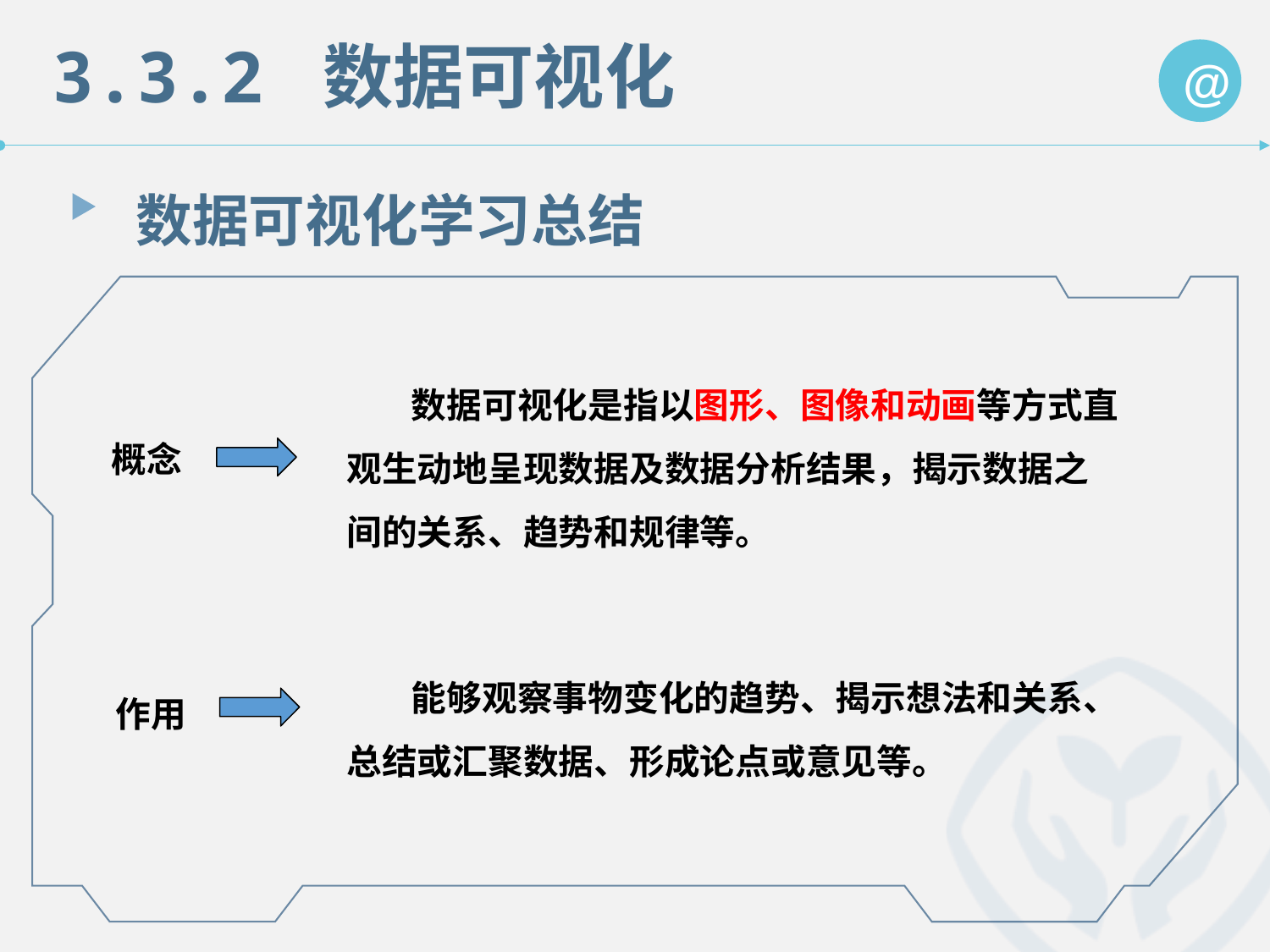

3.3.2 数据可视化
@
数据可视化学习总结

       数据可视化是指以图形、图像和动画等方式直观生动地呈现数据及数据分析结果，揭示数据之间的关系、趋势和规律等。
概念

       能够观察事物变化的趋势、揭示想法和关系、总结或汇聚数据、形成论点或意见等。
作用